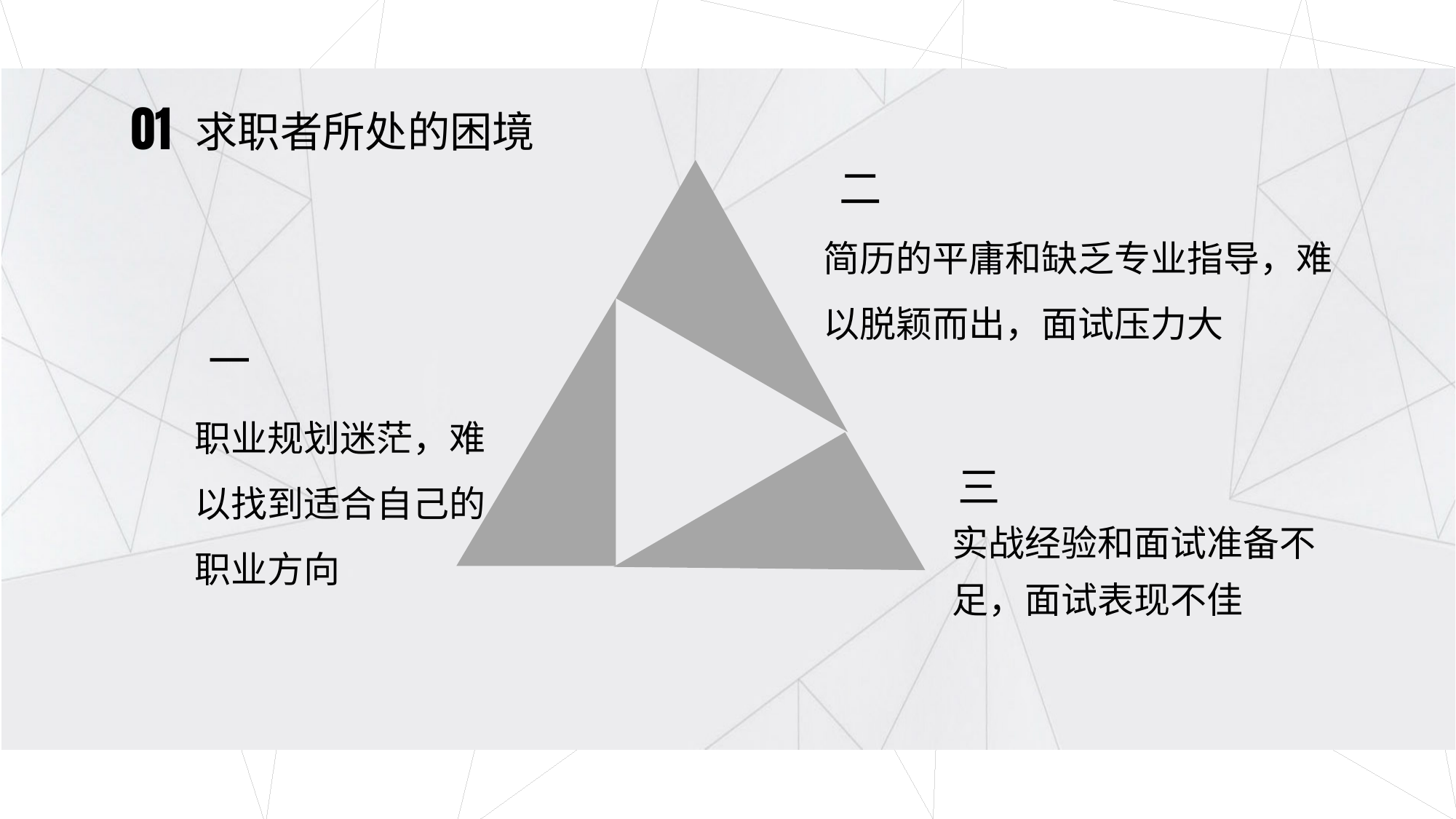

01
求职者所处的困境
 二
简历的平庸和缺乏专业指导，难以脱颖而出，面试压力大

 一

职业规划迷茫，难以找到适合自己的职业方向
 三

实战经验和面试准备不足，面试表现不佳